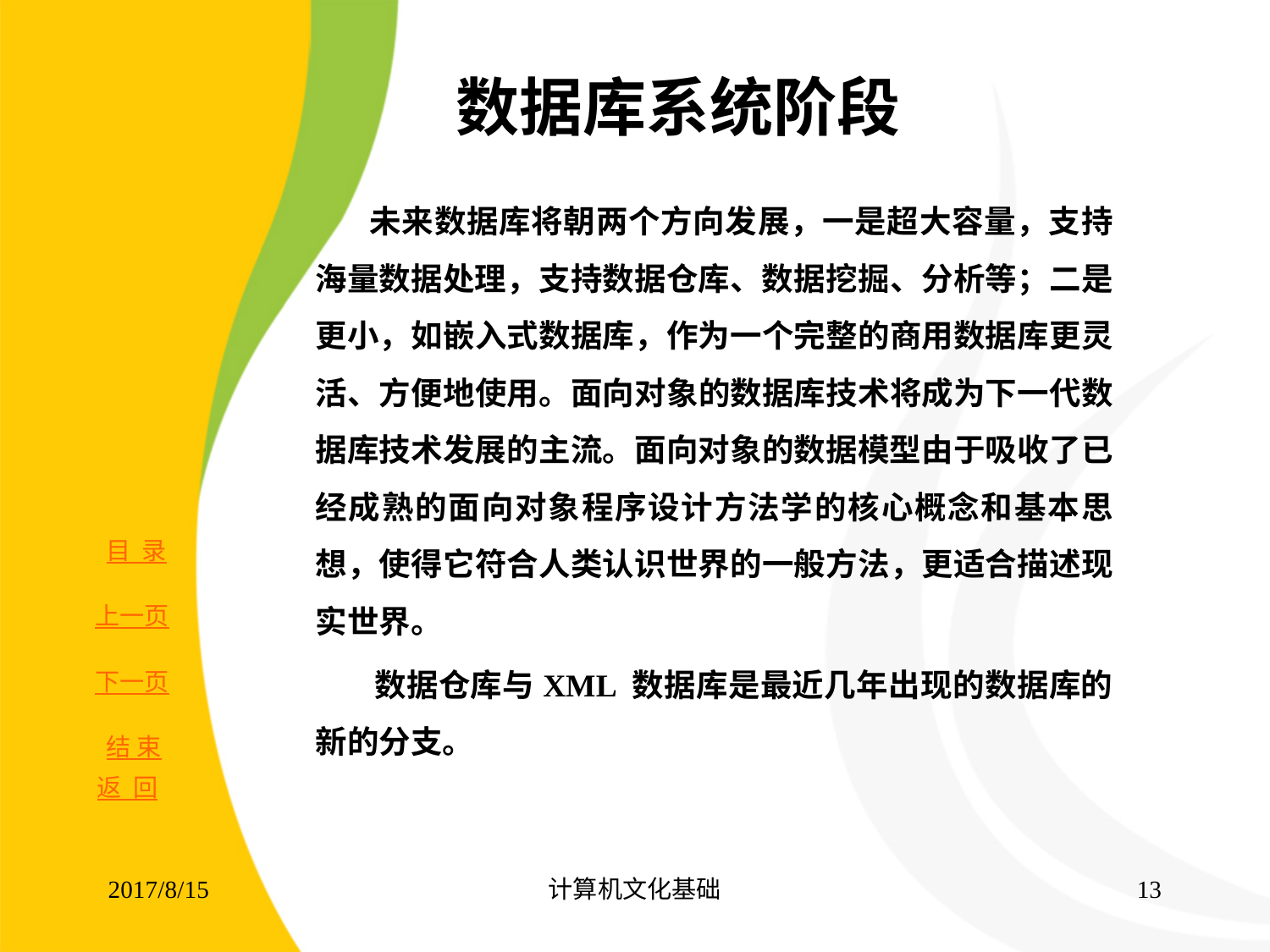

# 数据库系统阶段
               未来数据库将朝两个方向发展，一是超大容量，支持海量数据处理，支持数据仓库、数据挖掘、分析等；二是更小，如嵌入式数据库，作为一个完整的商用数据库更灵活、方便地使用。面向对象的数据库技术将成为下一代数据库技术发展的主流。面向对象的数据模型由于吸收了已经成熟的面向对象程序设计方法学的核心概念和基本思想，使得它符合人类认识世界的一般方法，更适合描述现实世界。
             数据仓库与XML 数据库是最近几年出现的数据库的新的分支。
返  回
2017/8/15
计算机文化基础
13